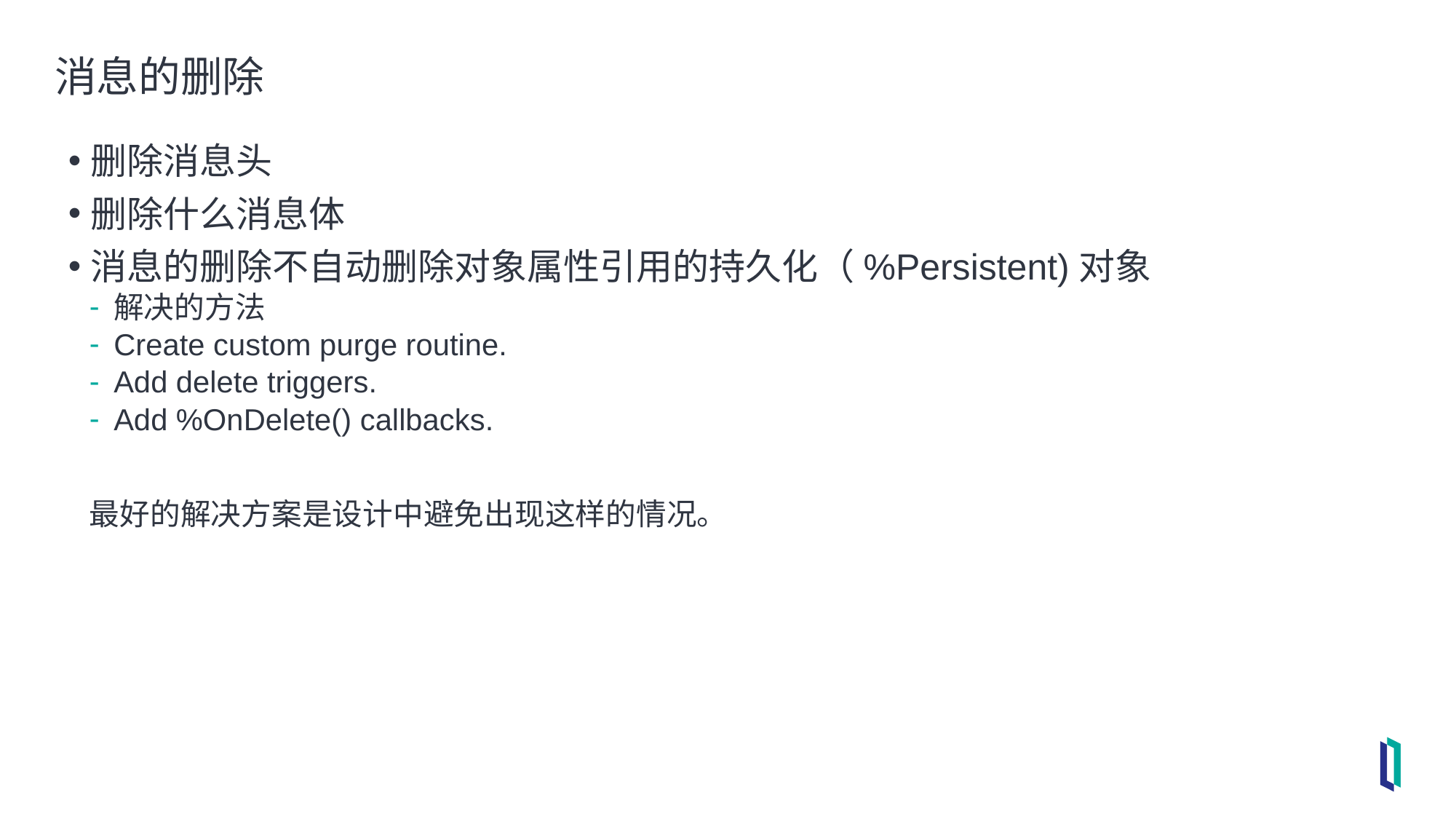

# 消息的删除
删除消息头
删除什么消息体
消息的删除不自动删除对象属性引用的持久化（%Persistent)对象
解决的方法
Create custom purge routine.
Add delete triggers.
Add %OnDelete() callbacks.

最好的解决方案是设计中避免出现这样的情况。